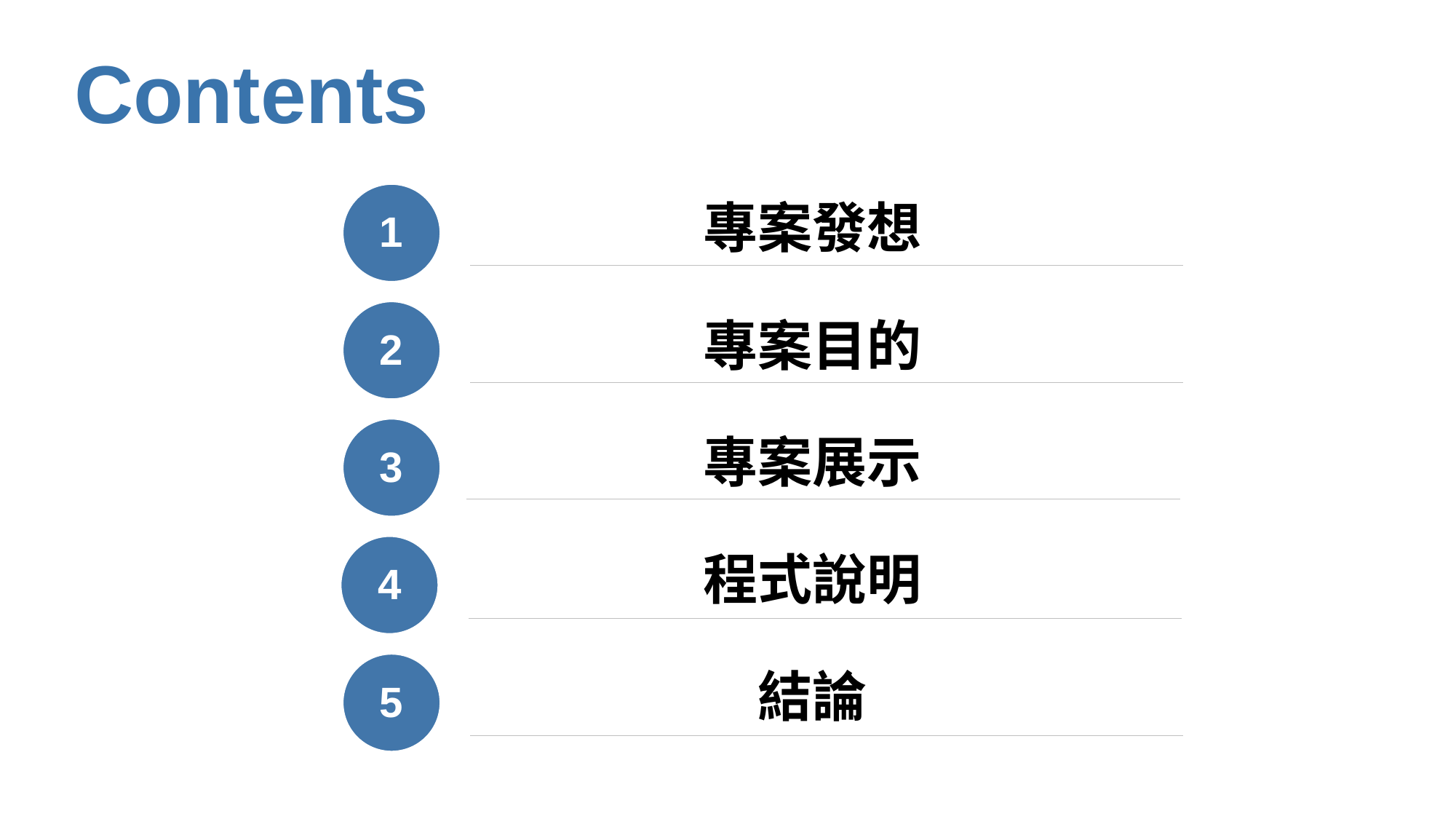

Contents
1
2
專案目的
3
專案展示
4
程式說明
5
結論
專案發想